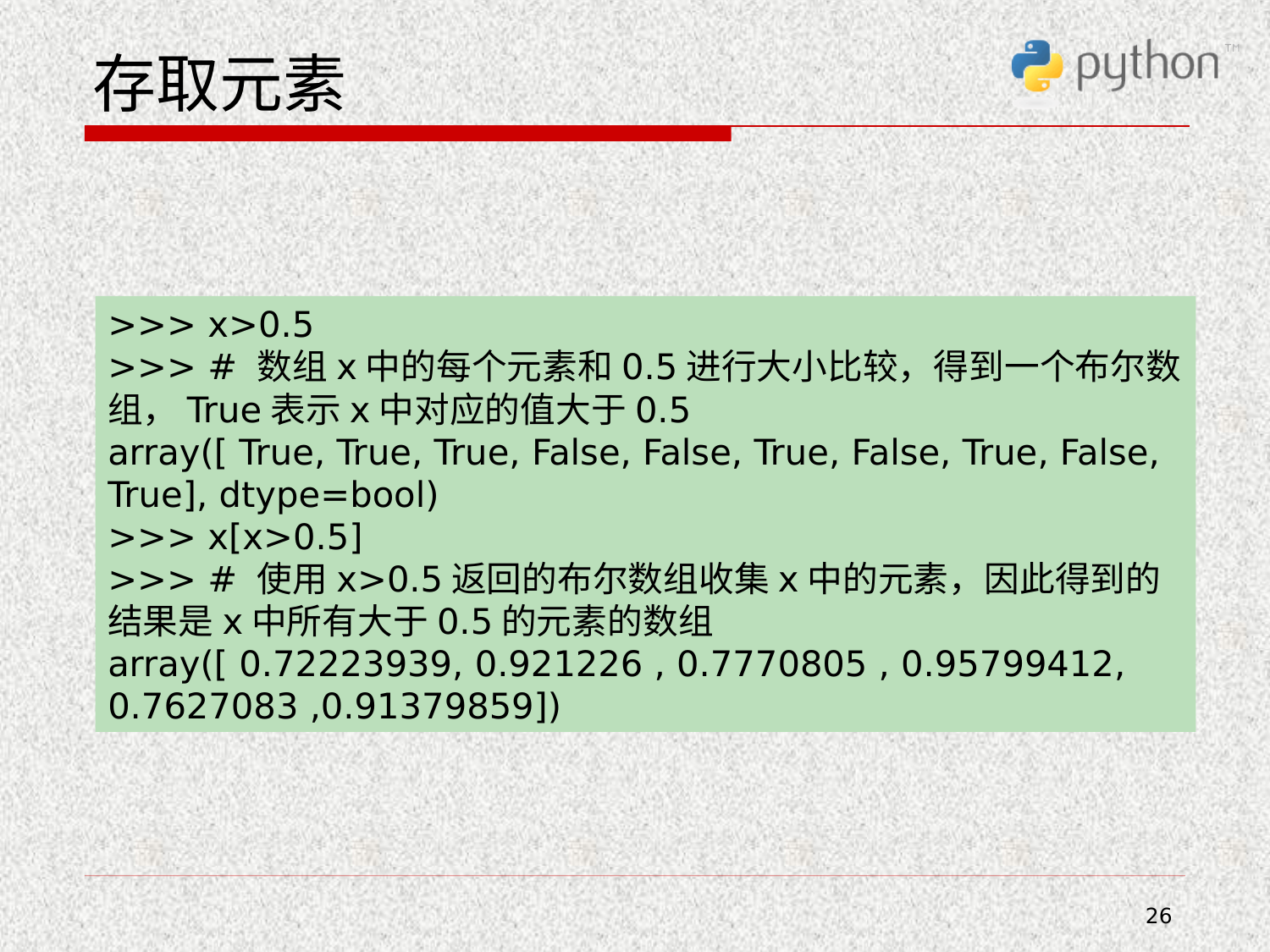

# 存取元素

>>> x>0.5
>>> # 数组x中的每个元素和0.5进行大小比较，得到一个布尔数组，True表示x中对应的值大于0.5
array([ True, True, True, False, False, True, False, True, False, True], dtype=bool)
>>> x[x>0.5]
>>> # 使用x>0.5返回的布尔数组收集x中的元素，因此得到的结果是x中所有大于0.5的元素的数组
array([ 0.72223939, 0.921226 , 0.7770805 , 0.95799412, 0.7627083 ,0.91379859])
26